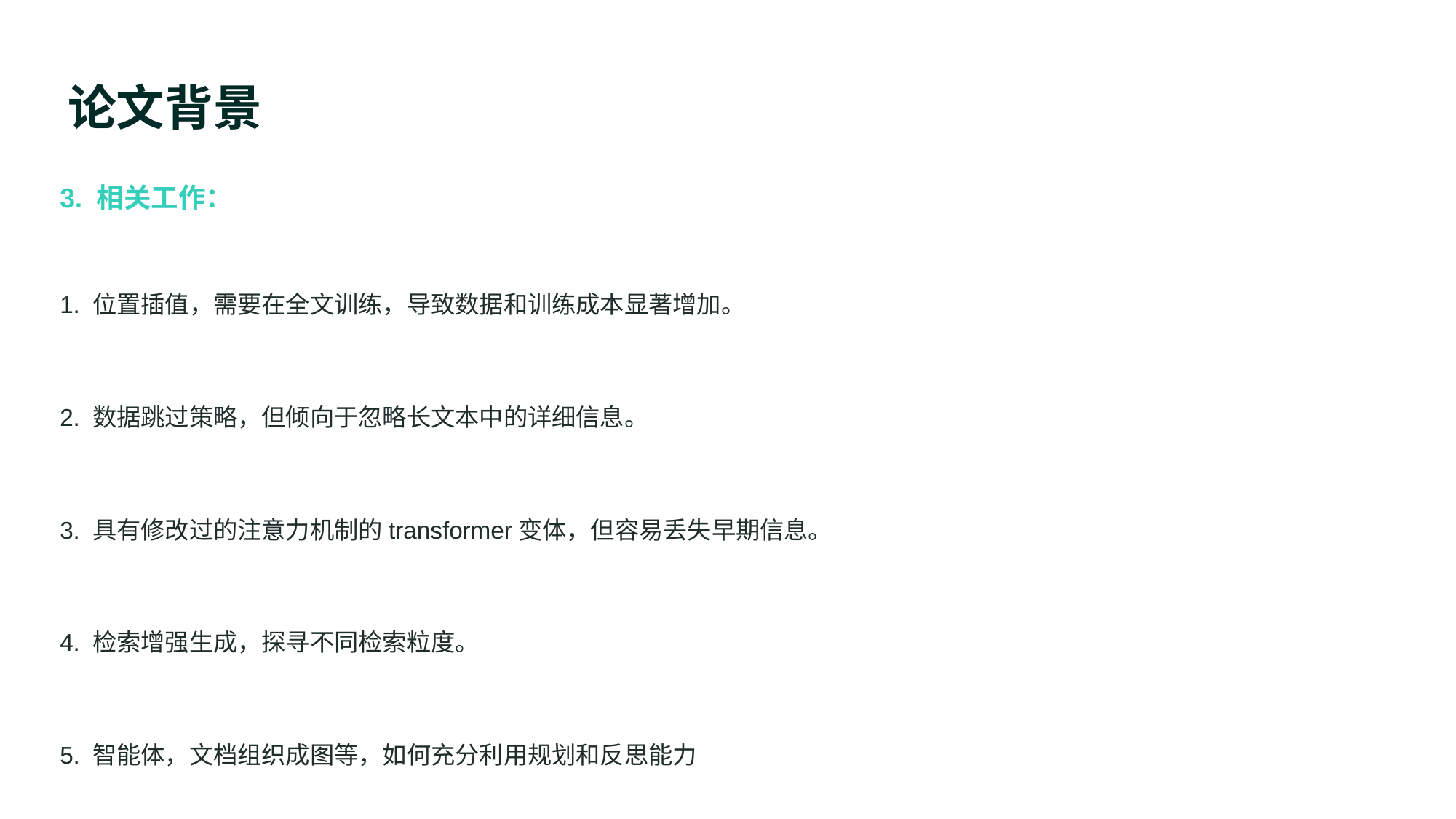

论文背景
3. 相关工作：

1. 位置插值，需要在全文训练，导致数据和训练成本显著增加。

2. 数据跳过策略，但倾向于忽略长文本中的详细信息。

3. 具有修改过的注意力机制的transformer变体，但容易丢失早期信息。

4. 检索增强生成，探寻不同检索粒度。

5. 智能体，文档组织成图等，如何充分利用规划和反思能力